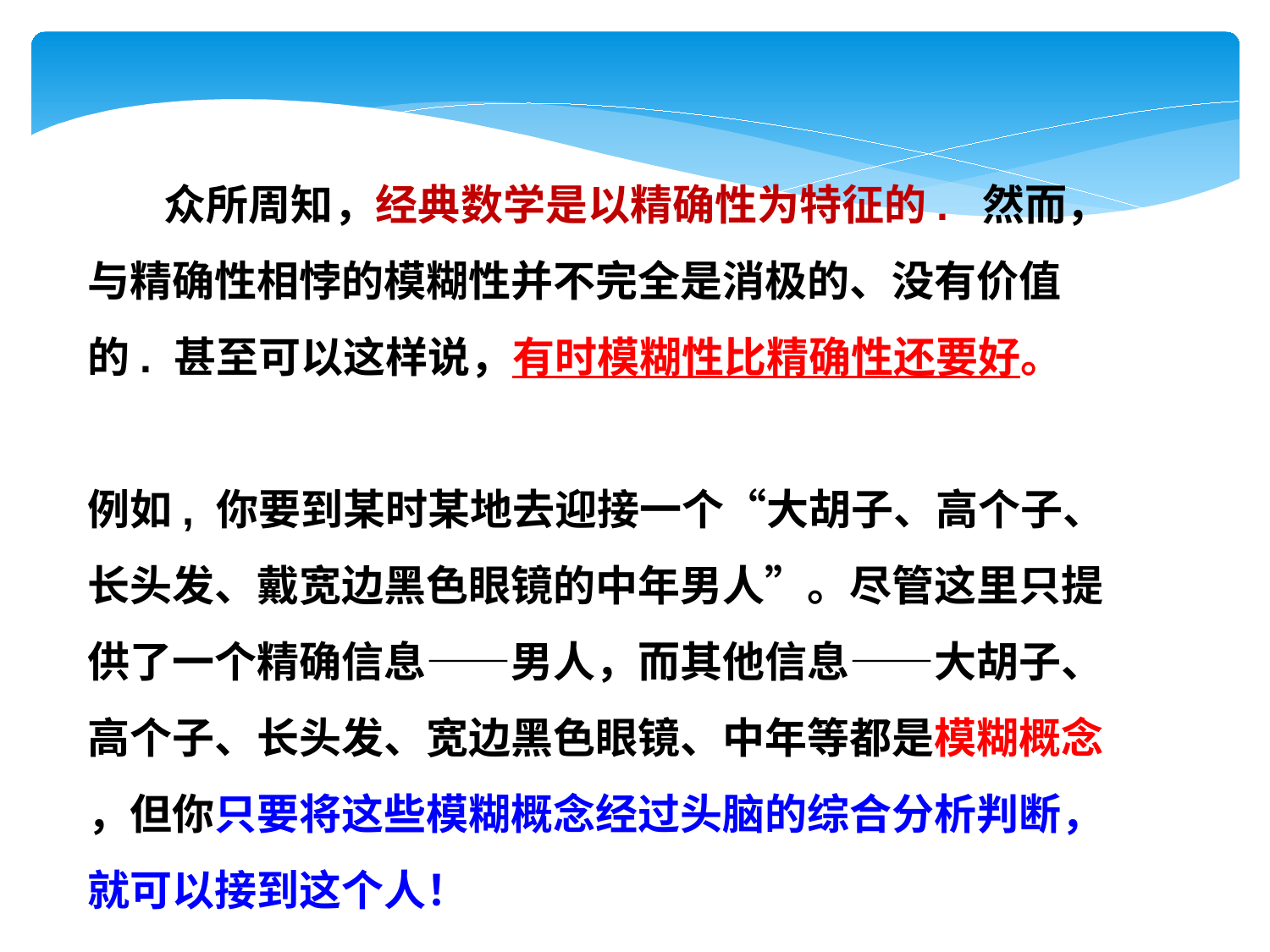

众所周知，经典数学是以精确性为特征的.  然而，
与精确性相悖的模糊性并不完全是消极的、没有价值
的. 甚至可以这样说，有时模糊性比精确性还要好。

例如, 你要到某时某地去迎接一个“大胡子、高个子、
长头发、戴宽边黑色眼镜的中年男人”。尽管这里只提
供了一个精确信息——男人，而其他信息——大胡子、
高个子、长头发、宽边黑色眼镜、中年等都是模糊概念
，但你只要将这些模糊概念经过头脑的综合分析判断，
就可以接到这个人！